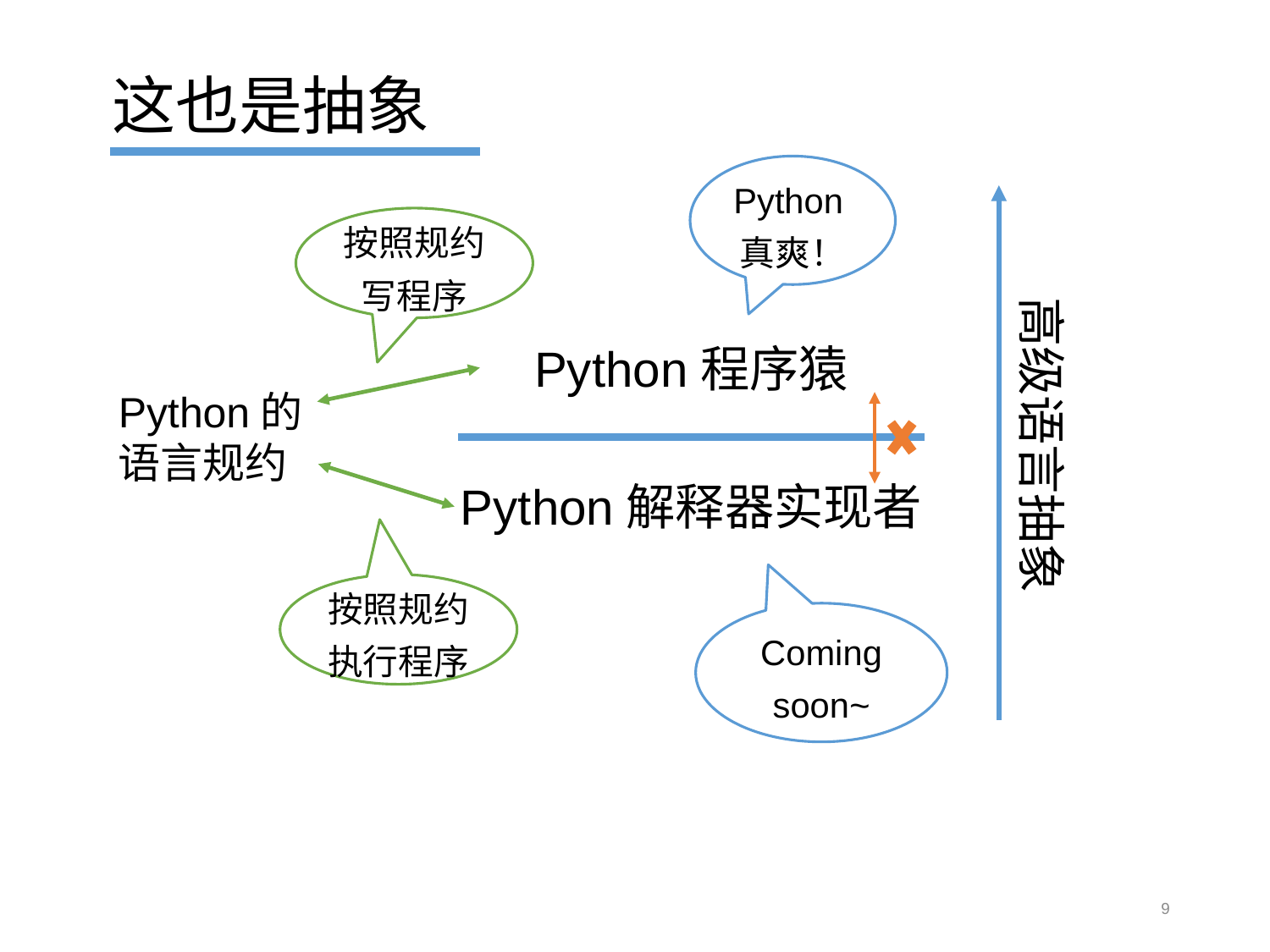

这也是抽象
Python真爽！
按照规约写程序
高级语言抽象
Python程序猿
Python的
语言规约

Python解释器实现者
按照规约执行程序
Coming soon~
9